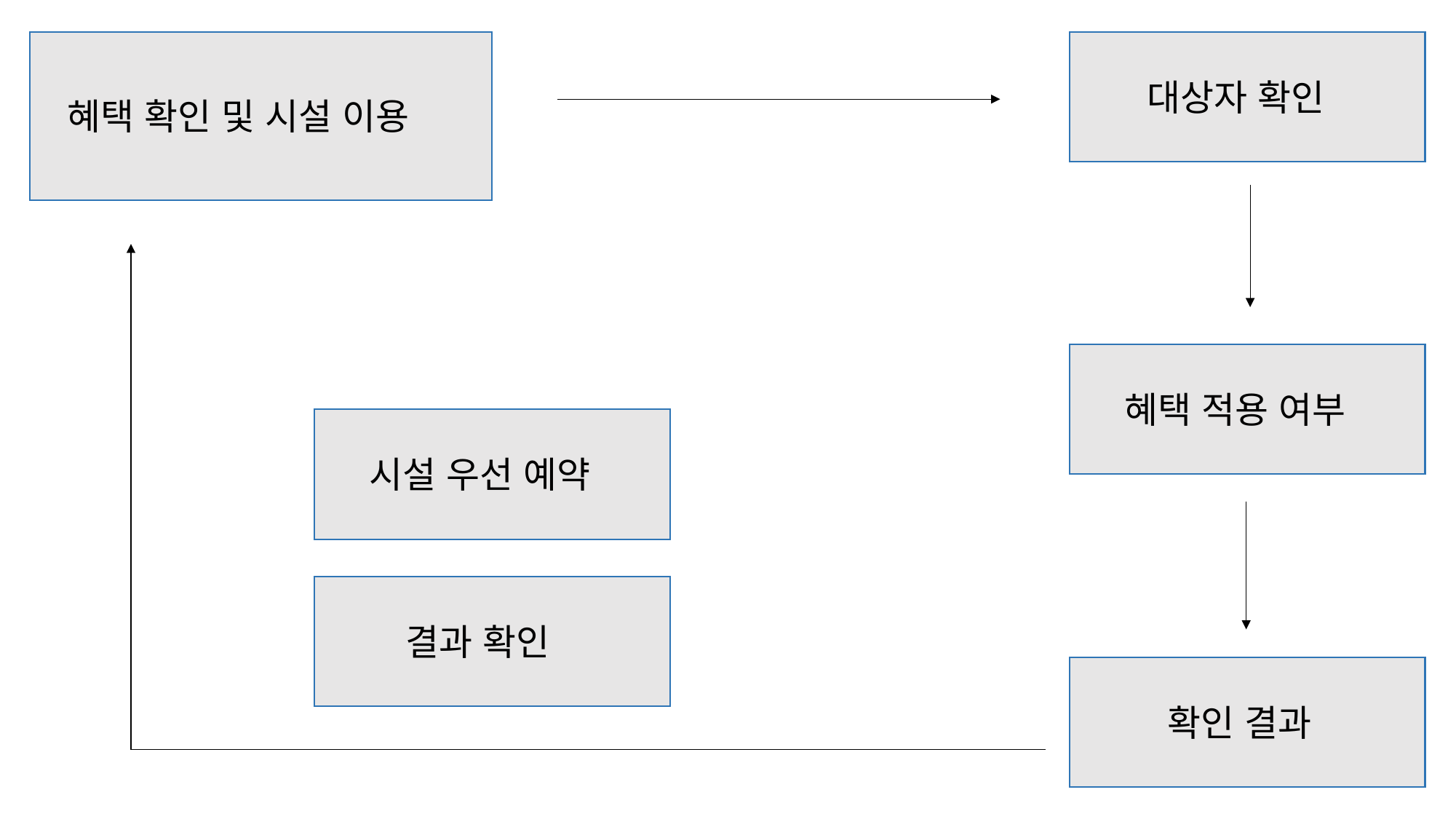

대상자 확인
혜택 확인 및 시설 이용

혜택 적용 여부

시설 우선 예약

결과 확인

확인 결과